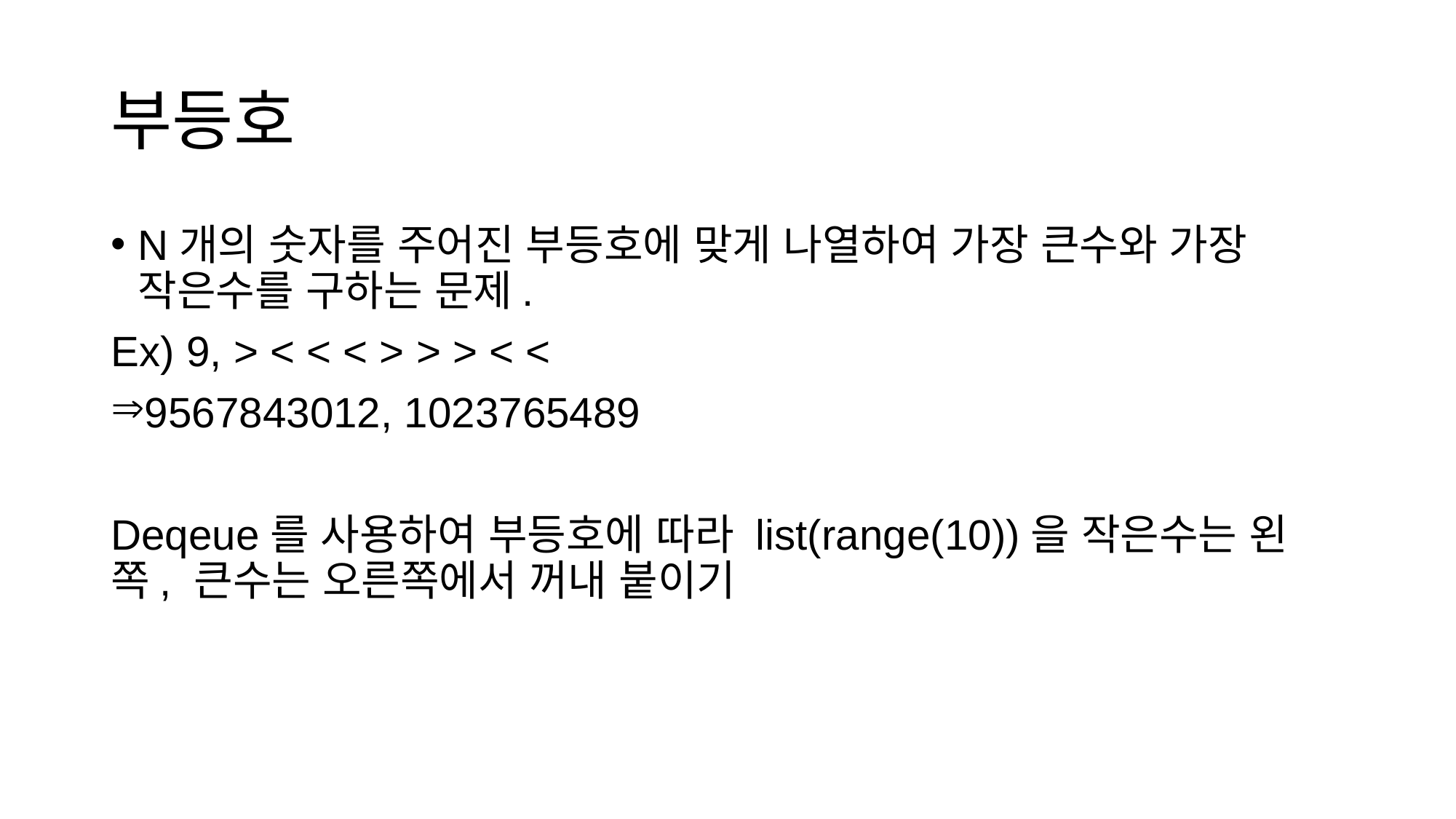

# 부등호
N개의 숫자를 주어진 부등호에 맞게 나열하여 가장 큰수와 가장 작은수를 구하는 문제.
Ex) 9, > < < < > > > < <
9567843012, 1023765489

Deqeue를 사용하여 부등호에 따라 list(range(10))을 작은수는 왼쪽, 큰수는 오른쪽에서 꺼내 붙이기